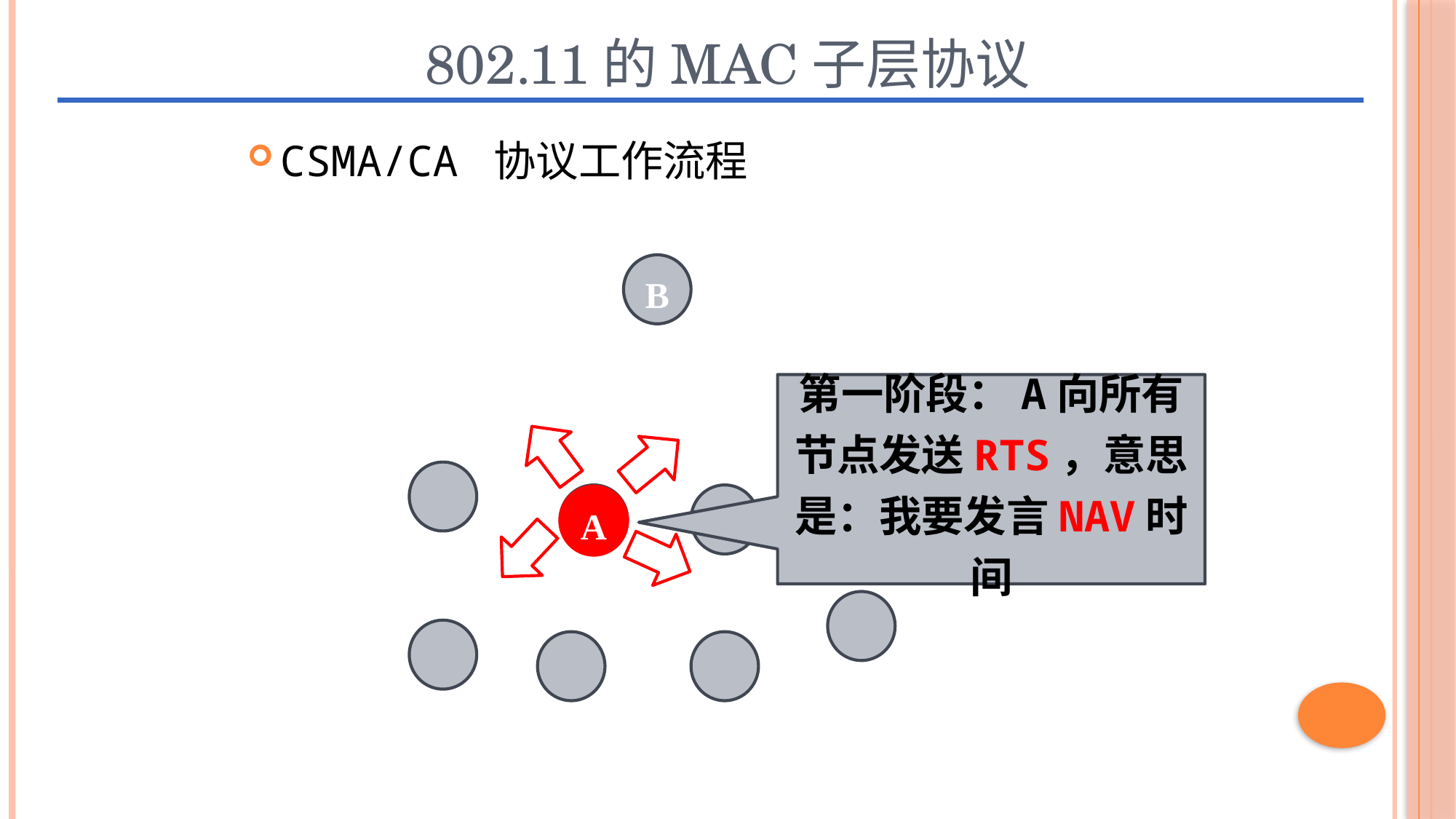

# 802.11的MAC子层协议
二、CSMA/CA协议
CSMA/CA 协议工作流程
B
第一阶段：A向所有节点发送RTS，意思是：我要发言NAV时间

A